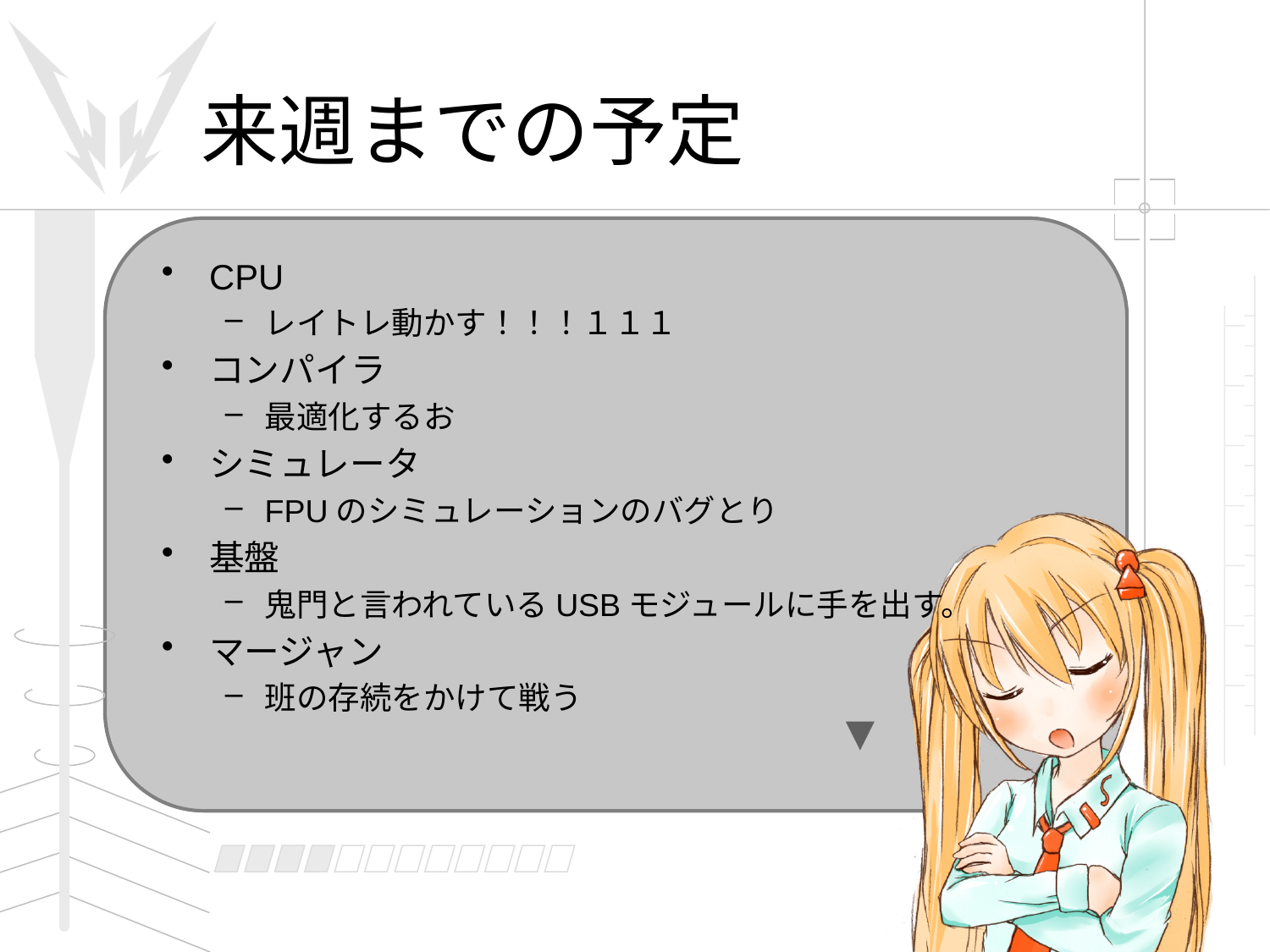

# 来週までの予定
CPU
レイトレ動かす！！！１１１
コンパイラ
最適化するお
シミュレータ
FPUのシミュレーションのバグとり
基盤
鬼門と言われているUSBモジュールに手を出す。
マージャン
班の存続をかけて戦う